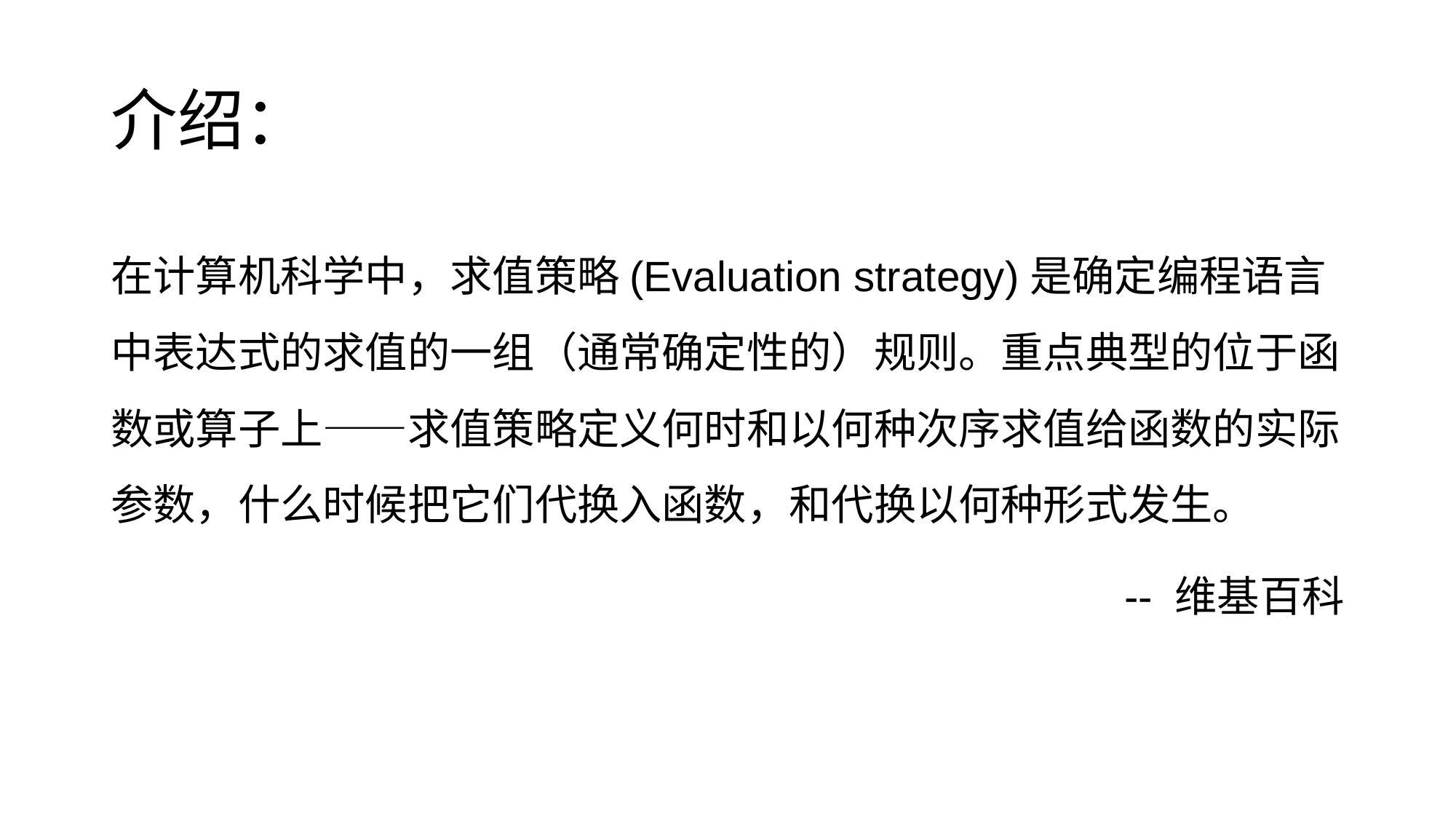

# 介绍：
在计算机科学中，求值策略(Evaluation strategy)是确定编程语言中表达式的求值的一组（通常确定性的）规则。重点典型的位于函数或算子上——求值策略定义何时和以何种次序求值给函数的实际参数，什么时候把它们代换入函数，和代换以何种形式发生。
-- 维基百科